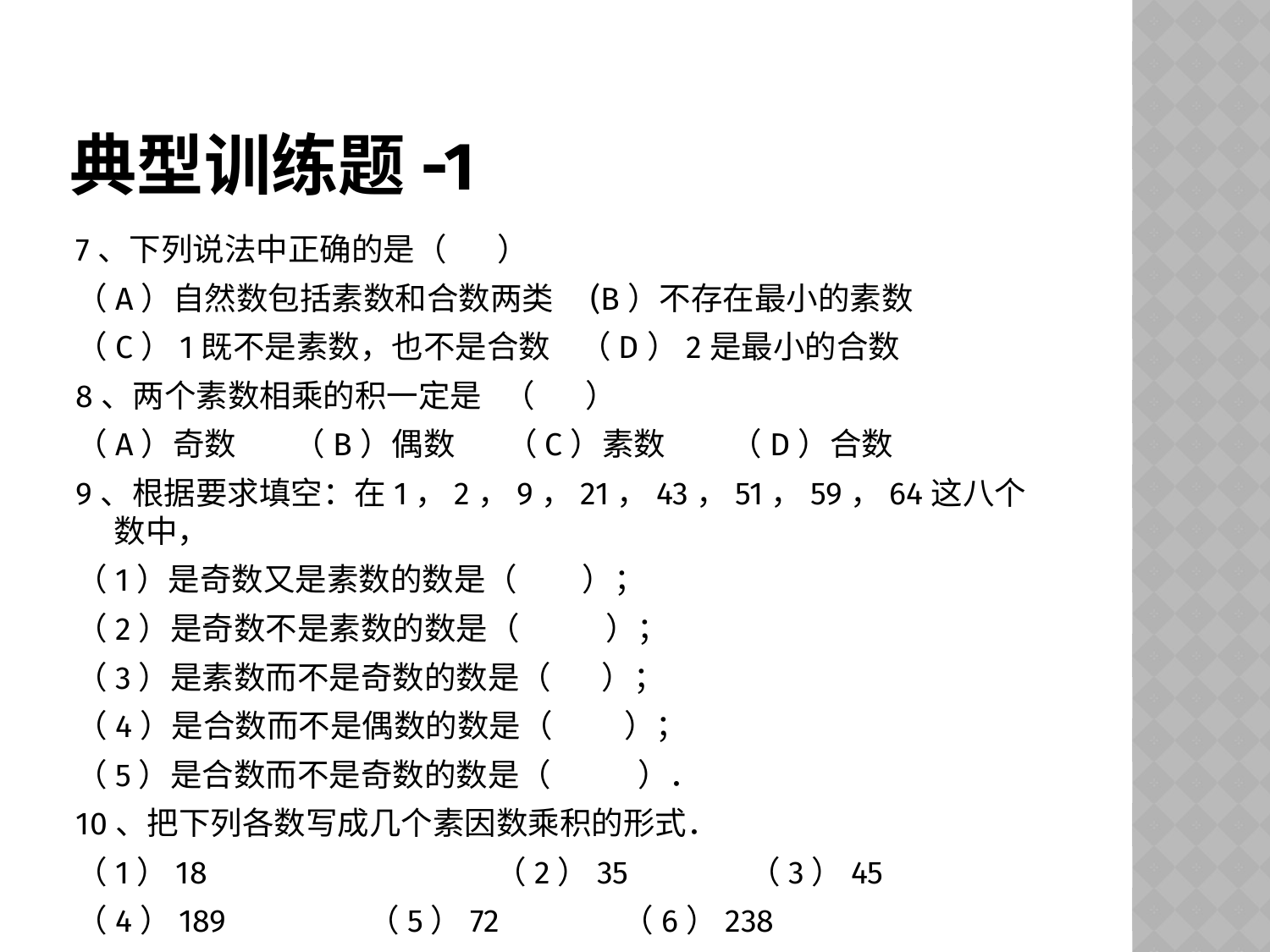

# 典型训练题-1
7、下列说法中正确的是（       ）
（A）自然数包括素数和合数两类    (B）不存在最小的素数
（C）1既不是素数，也不是合数    （D）2是最小的合数
8、两个素数相乘的积一定是   （       ）
（A）奇数        （B）偶数       （C）素数         （D）合数
9、根据要求填空：在1，2，9，21，43，51，59，64这八个数中，
（1）是奇数又是素数的数是（         ）；
（2）是奇数不是素数的数是（            ）；
（3）是素数而不是奇数的数是（       ）；
（4）是合数而不是偶数的数是（          ）；
（5）是合数而不是奇数的数是（            ）．
10、把下列各数写成几个素因数乘积的形式．
（1）18        		（2）35         	（3）45
（4）189		（5）72    	（6）238
（7）338